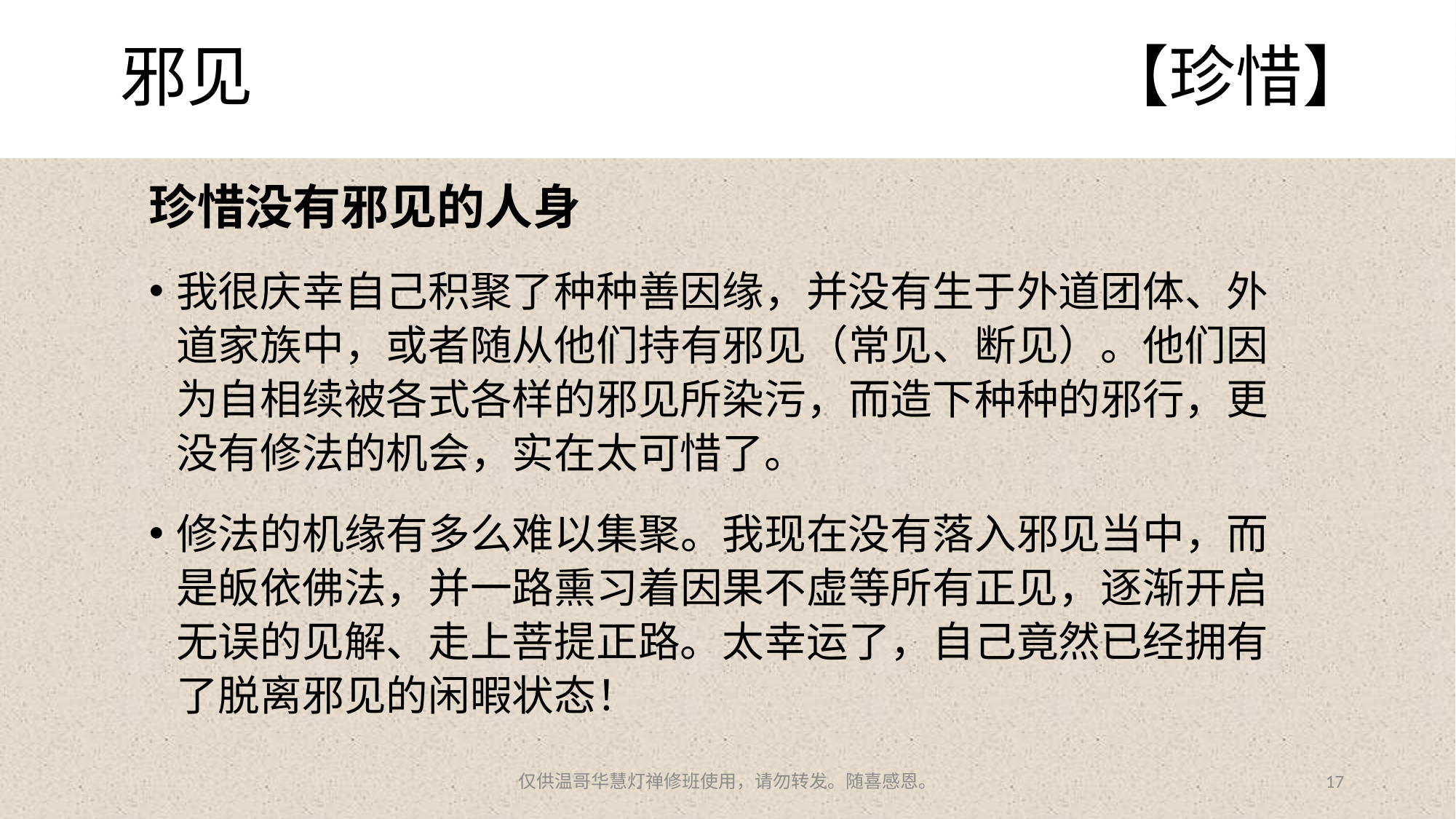

# 邪见					 	 		【珍惜】
珍惜没有邪见的人身
我很庆幸自己积聚了种种善因缘，并没有生于外道团体、外道家族中，或者随从他们持有邪见（常见、断见）。他们因为自相续被各式各样的邪见所染污，而造下种种的邪行，更没有修法的机会，实在太可惜了。
修法的机缘有多么难以集聚。我现在没有落入邪见当中，而是皈依佛法，并一路熏习着因果不虚等所有正见，逐渐开启无误的见解、走上菩提正路。太幸运了，自己竟然已经拥有了脱离邪见的闲暇状态！
仅供温哥华慧灯禅修班使用，请勿转发。随喜感恩。
17